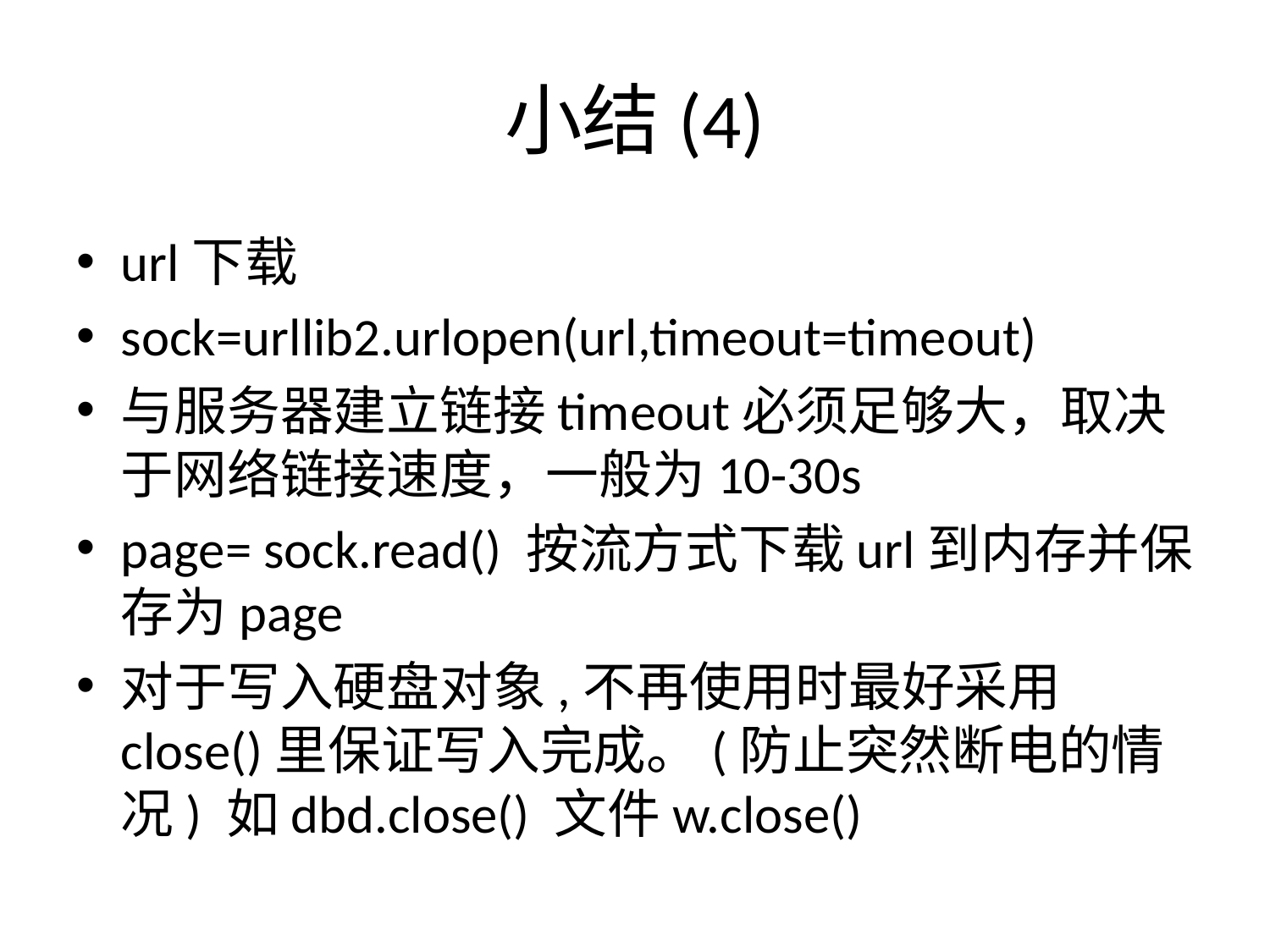

# 小结(4)
url下载
sock=urllib2.urlopen(url,timeout=timeout)
与服务器建立链接timeout必须足够大，取决于网络链接速度，一般为10-30s
page= sock.read() 按流方式下载url到内存并保存为page
对于写入硬盘对象,不再使用时最好采用close()里保证写入完成。(防止突然断电的情况) 如dbd.close() 文件w.close()